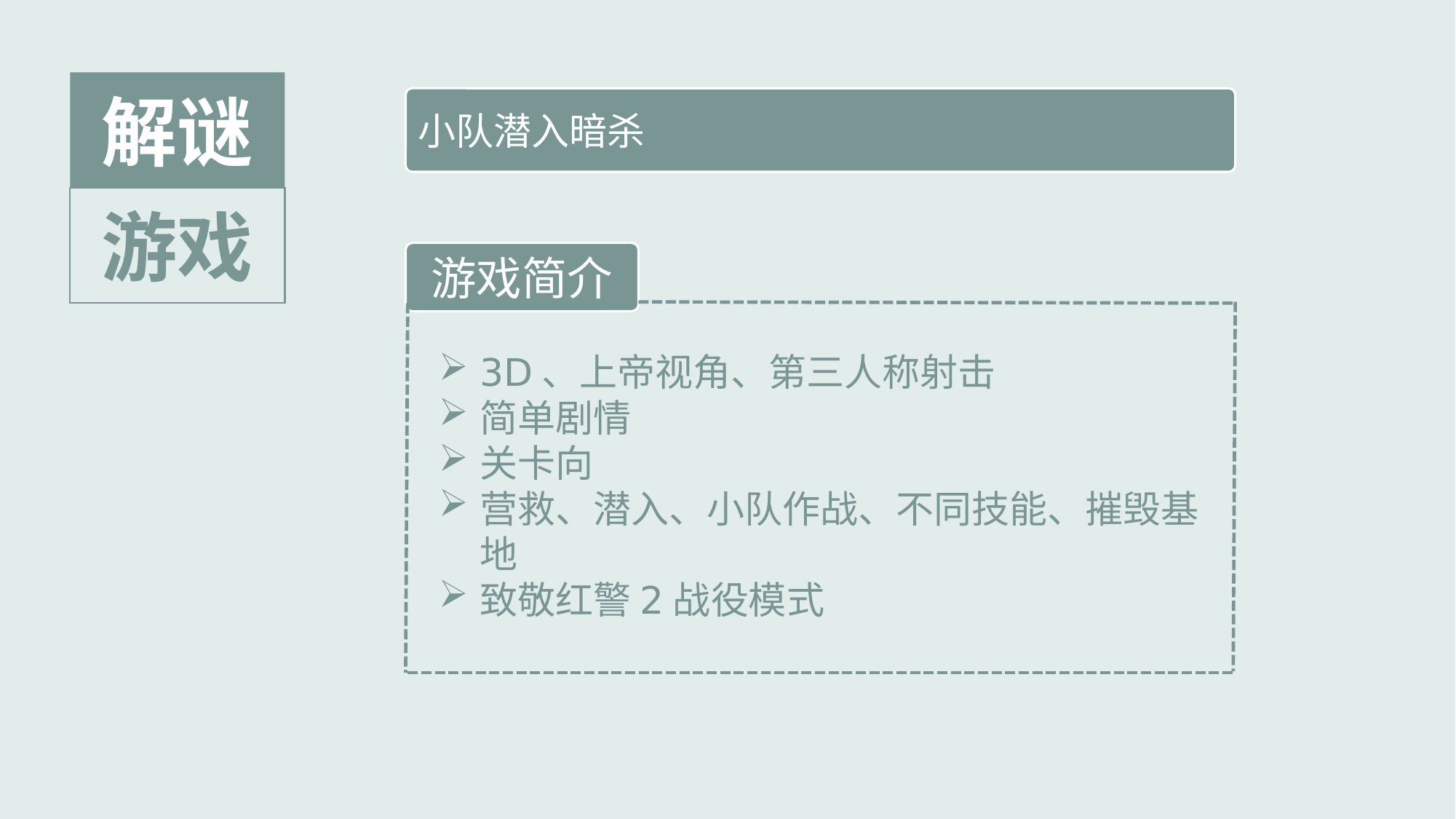

解谜
游戏
小队潜入暗杀
游戏简介
3D、上帝视角、第三人称射击
简单剧情
关卡向
营救、潜入、小队作战、不同技能、摧毁基地
致敬红警2战役模式